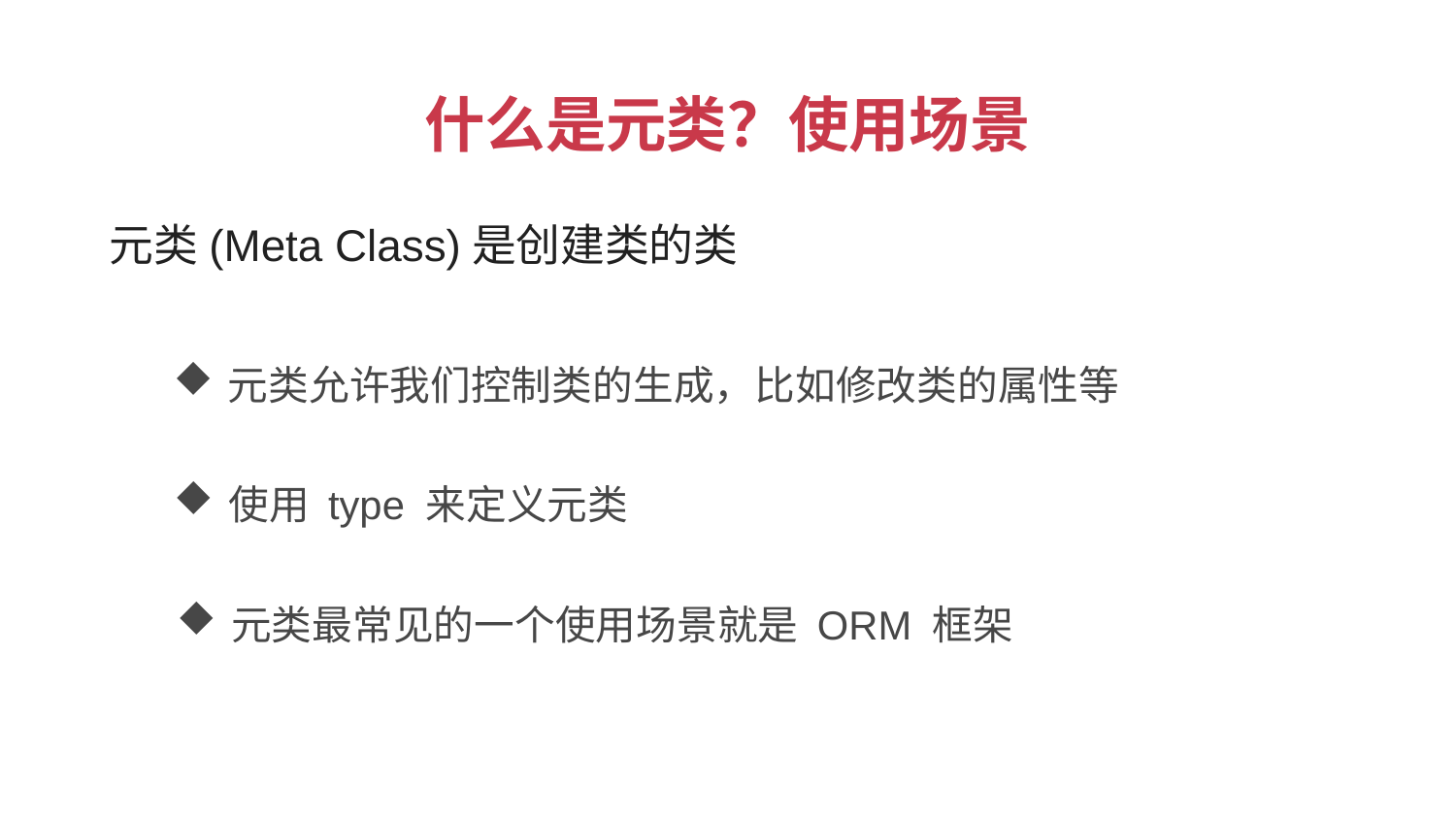

什么是元类？使用场景
 元类(Meta Class)是创建类的类
元类允许我们控制类的生成，比如修改类的属性等
使用 type 来定义元类
元类最常见的一个使用场景就是 ORM 框架